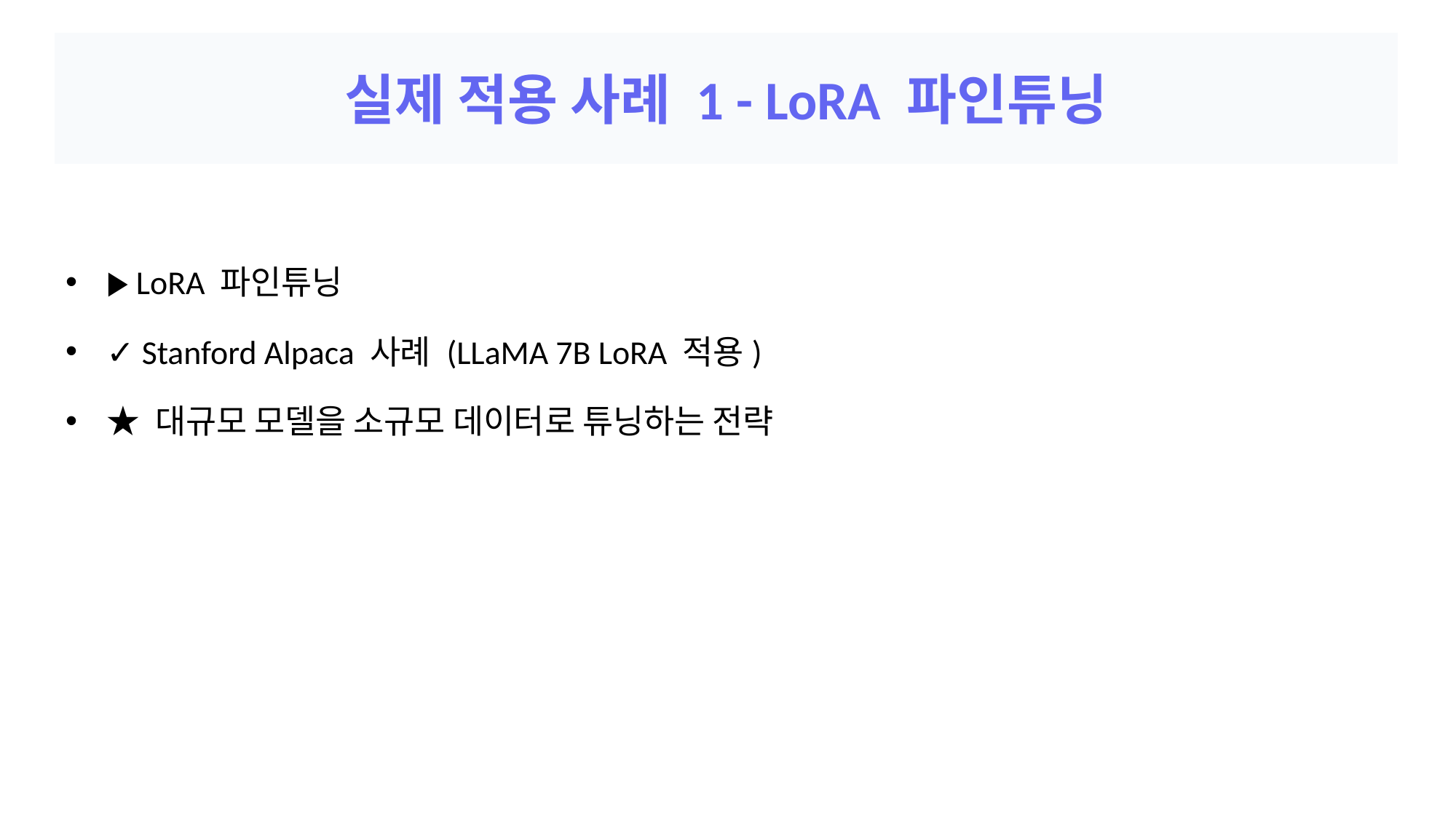

# 실제 적용 사례 1 - LoRA 파인튜닝

▶ LoRA 파인튜닝
✓ Stanford Alpaca 사례 (LLaMA 7B LoRA 적용)
★ 대규모 모델을 소규모 데이터로 튜닝하는 전략